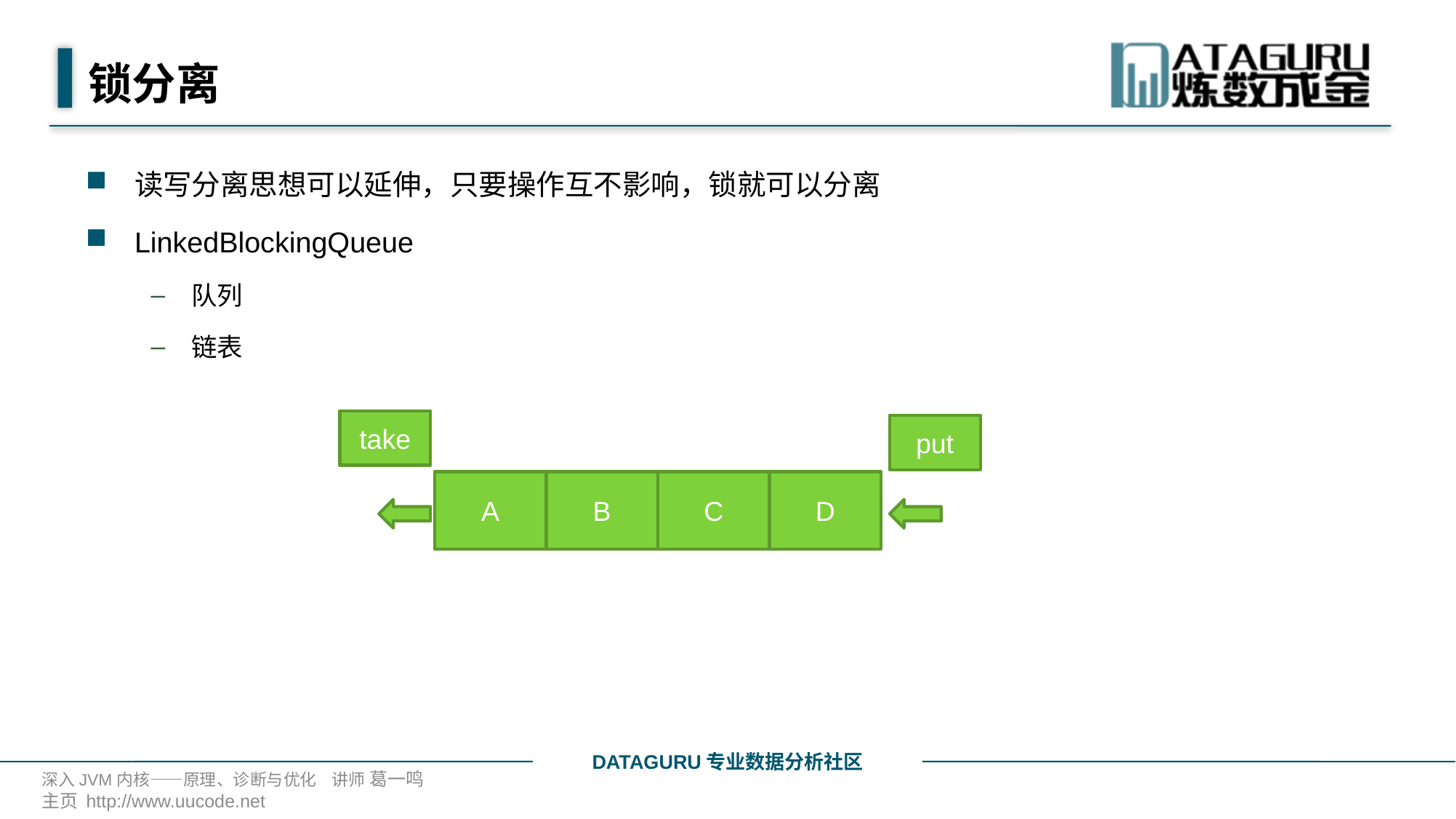

# 锁分离
读写分离思想可以延伸，只要操作互不影响，锁就可以分离
LinkedBlockingQueue
队列
链表

take
put
A
B
C
D